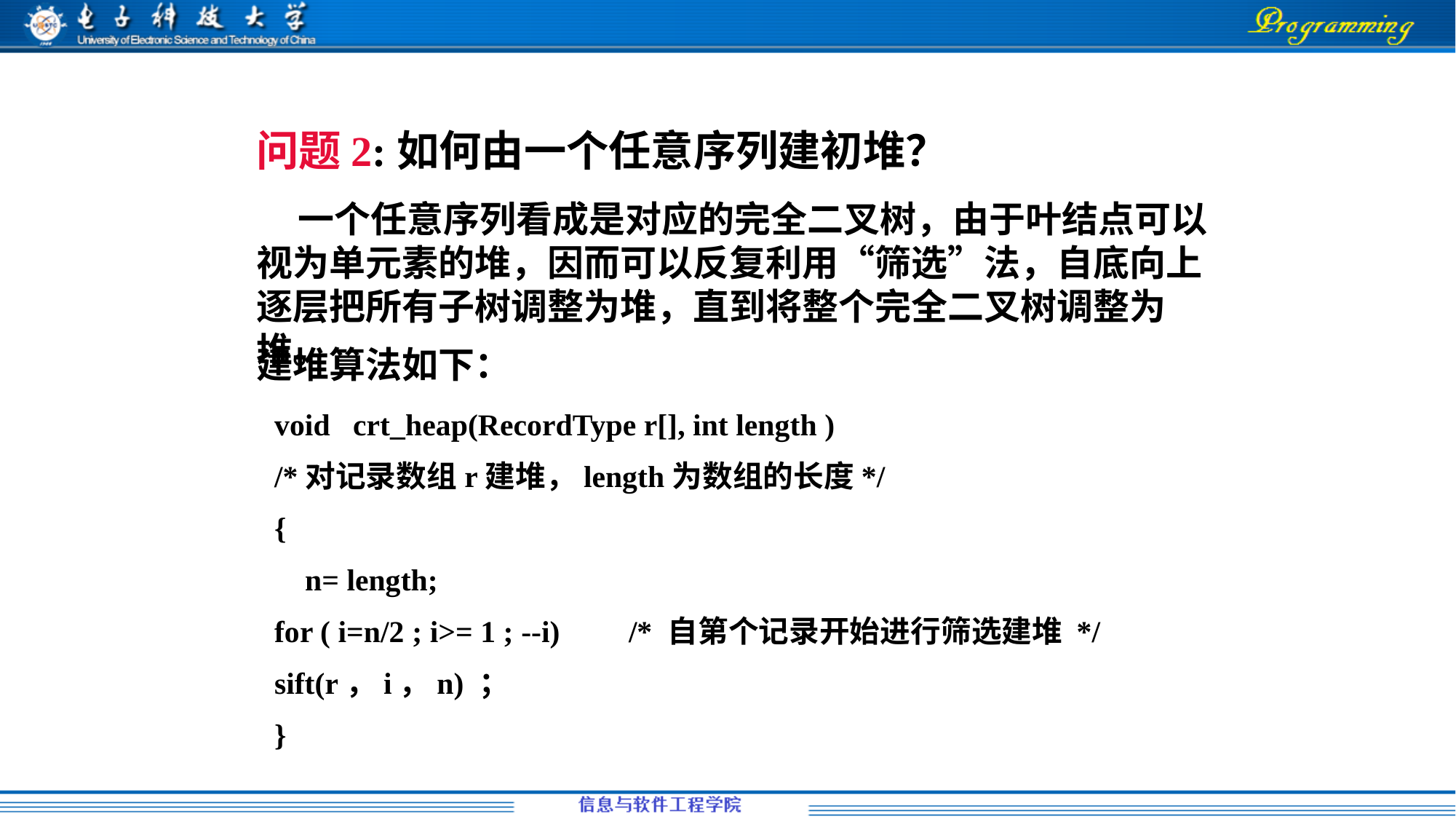

问题2:如何由一个任意序列建初堆？
    一个任意序列看成是对应的完全二叉树，由于叶结点可以视为单元素的堆，因而可以反复利用“筛选”法，自底向上逐层把所有子树调整为堆，直到将整个完全二叉树调整为堆。
建堆算法如下：
void   crt_heap(RecordType r[], int length )
/*对记录数组r建堆，length为数组的长度*/
{
    n= length;
for ( i=n/2 ; i>= 1 ; --i)         /* 自第个记录开始进行筛选建堆 */
sift(r，i，n) ；
}